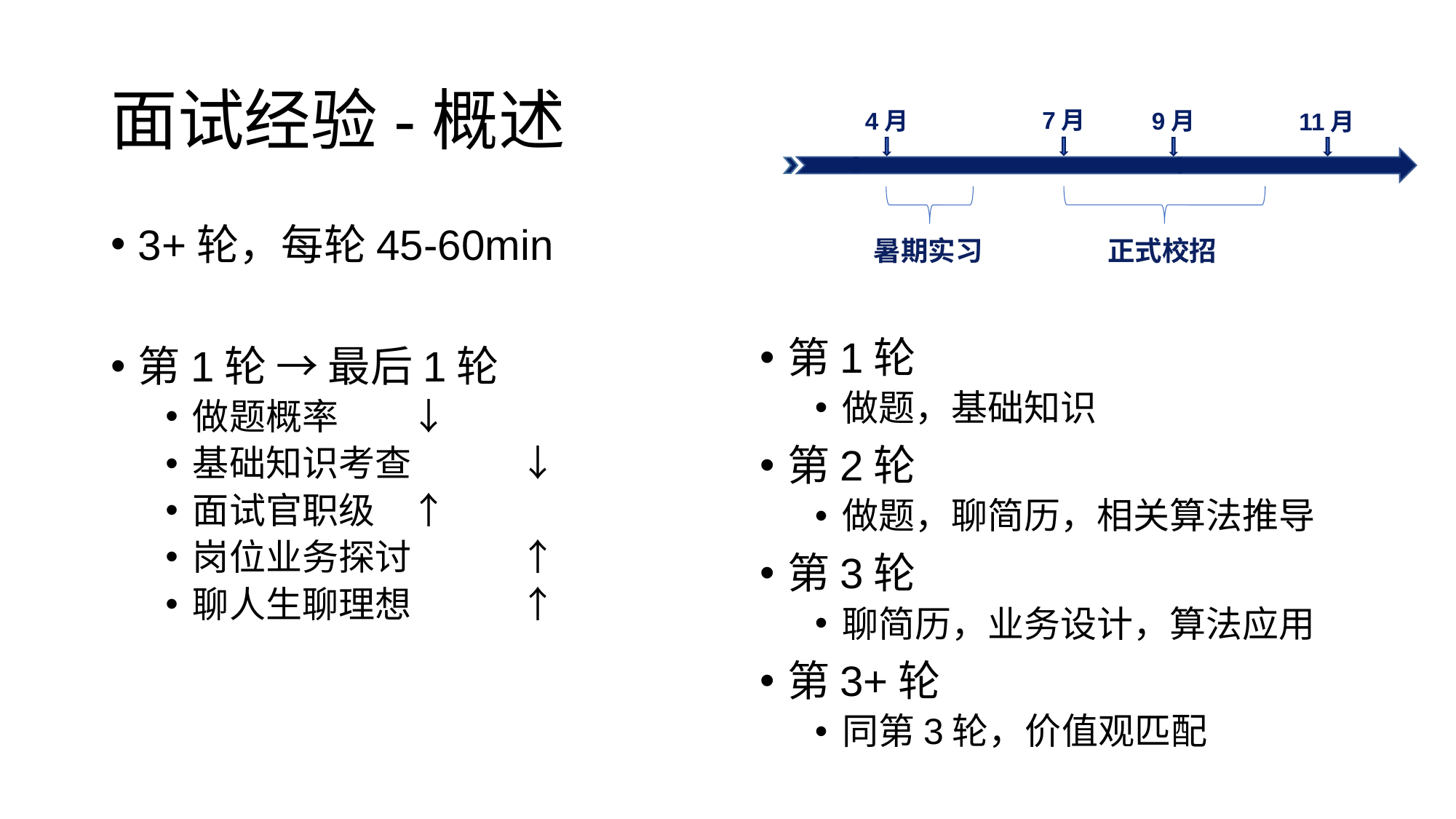

# 面试经验-概述
7月

4月

9月

11月

3+轮，每轮45-60min

第1轮 → 最后1轮
做题概率	↓
基础知识考查	↓
面试官职级	↑
岗位业务探讨	↑
聊人生聊理想	↑

暑期实习
正式校招
第1轮
做题，基础知识
第2轮
做题，聊简历，相关算法推导
第3轮
聊简历，业务设计，算法应用
第3+轮
同第3轮，价值观匹配